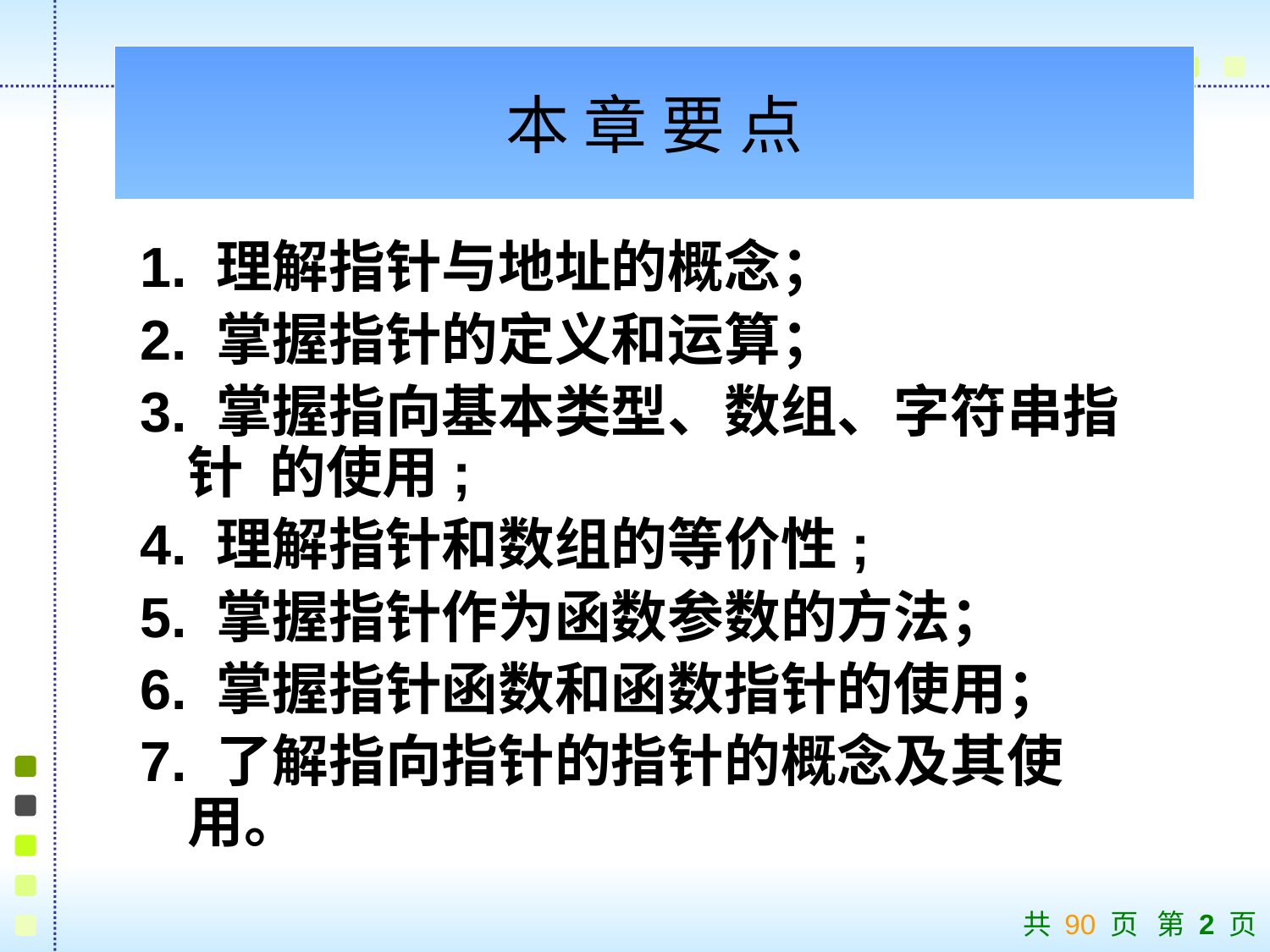

# 本 章 要 点

1. 理解指针与地址的概念；
2. 掌握指针的定义和运算；
3. 掌握指向基本类型、数组、字符串指针  的使用;
4. 理解指针和数组的等价性;
5. 掌握指针作为函数参数的方法；
6. 掌握指针函数和函数指针的使用；
7. 了解指向指针的指针的概念及其使用。
共 90 页   第 2 页